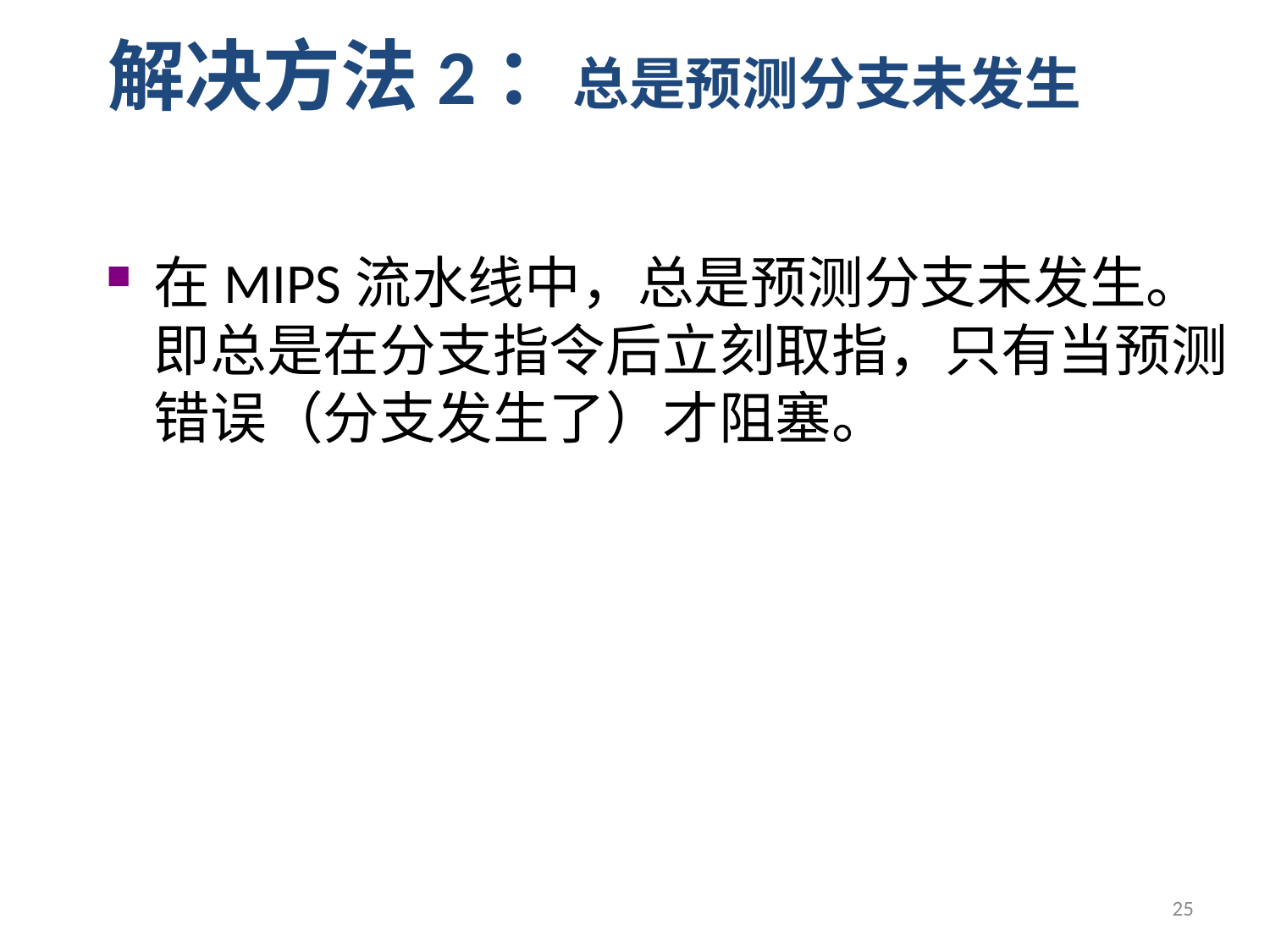

解决方法2：总是预测分支未发生
在MIPS流水线中，总是预测分支未发生。即总是在分支指令后立刻取指，只有当预测错误（分支发生了）才阻塞。
25